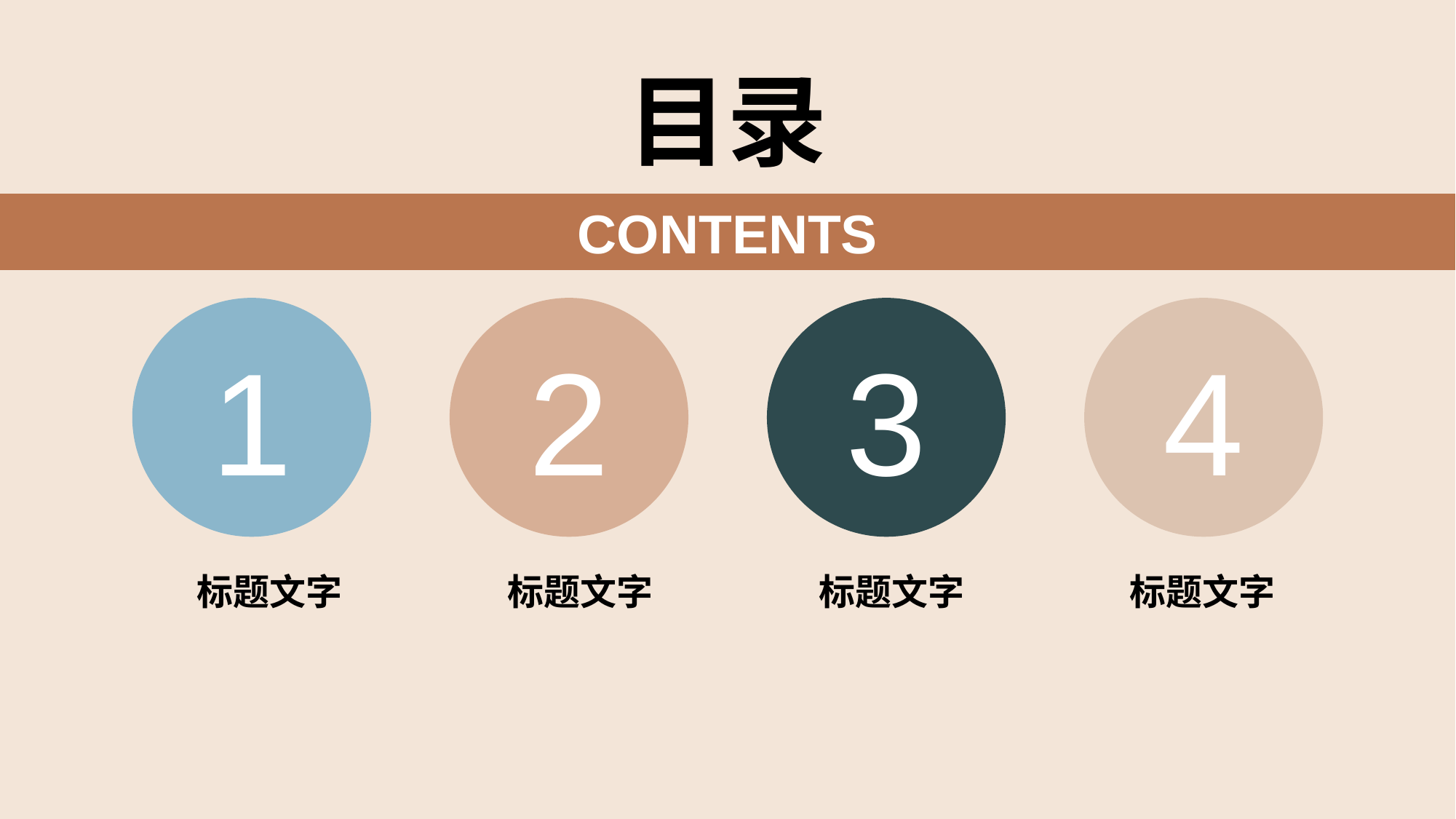

目录
CONTENTS
1
2
3
4
标题文字
标题文字
标题文字
标题文字